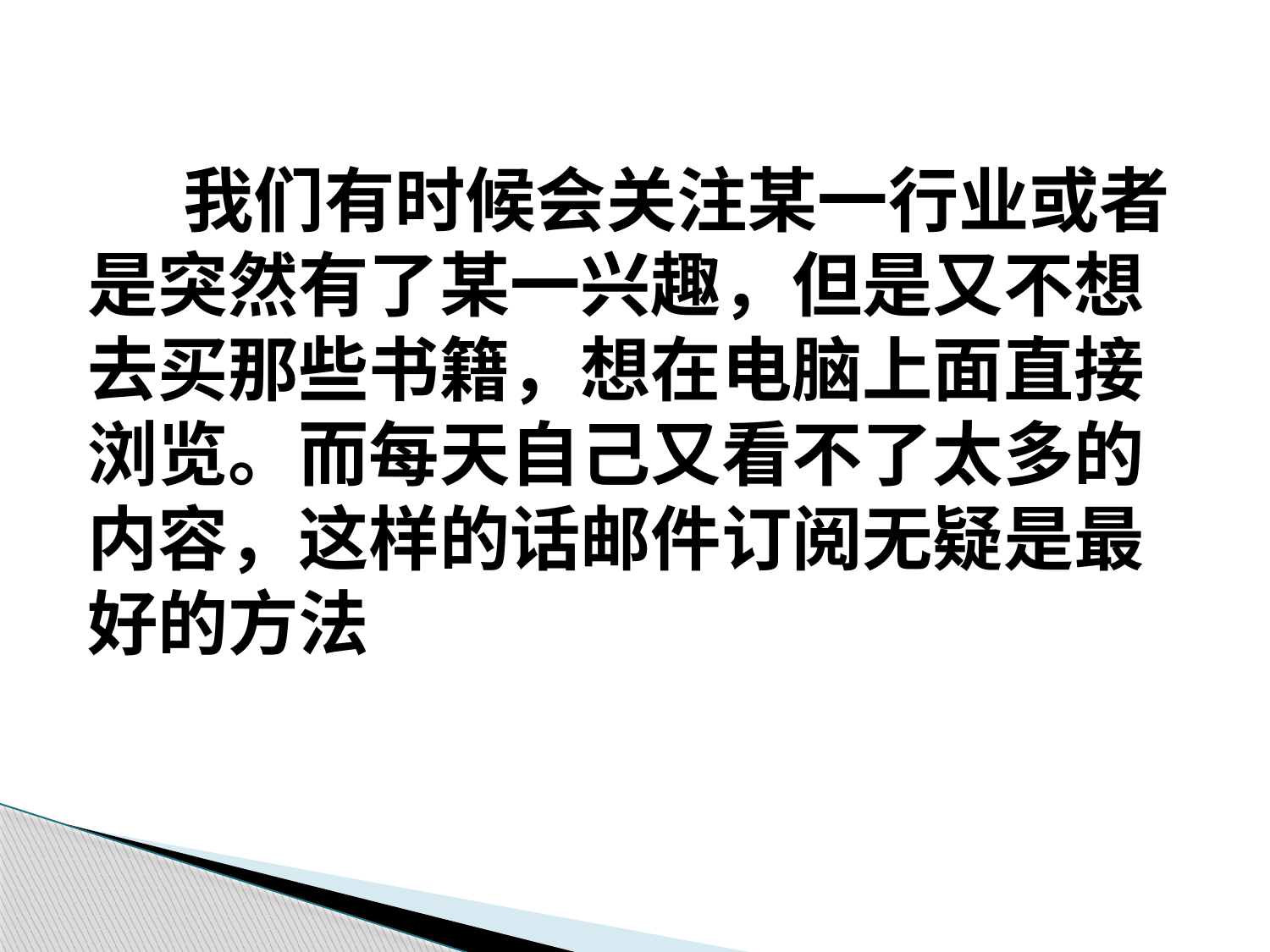

我们有时候会关注某一行业或者是突然有了某一兴趣，但是又不想去买那些书籍，想在电脑上面直接浏览。而每天自己又看不了太多的内容，这样的话邮件订阅无疑是最好的方法